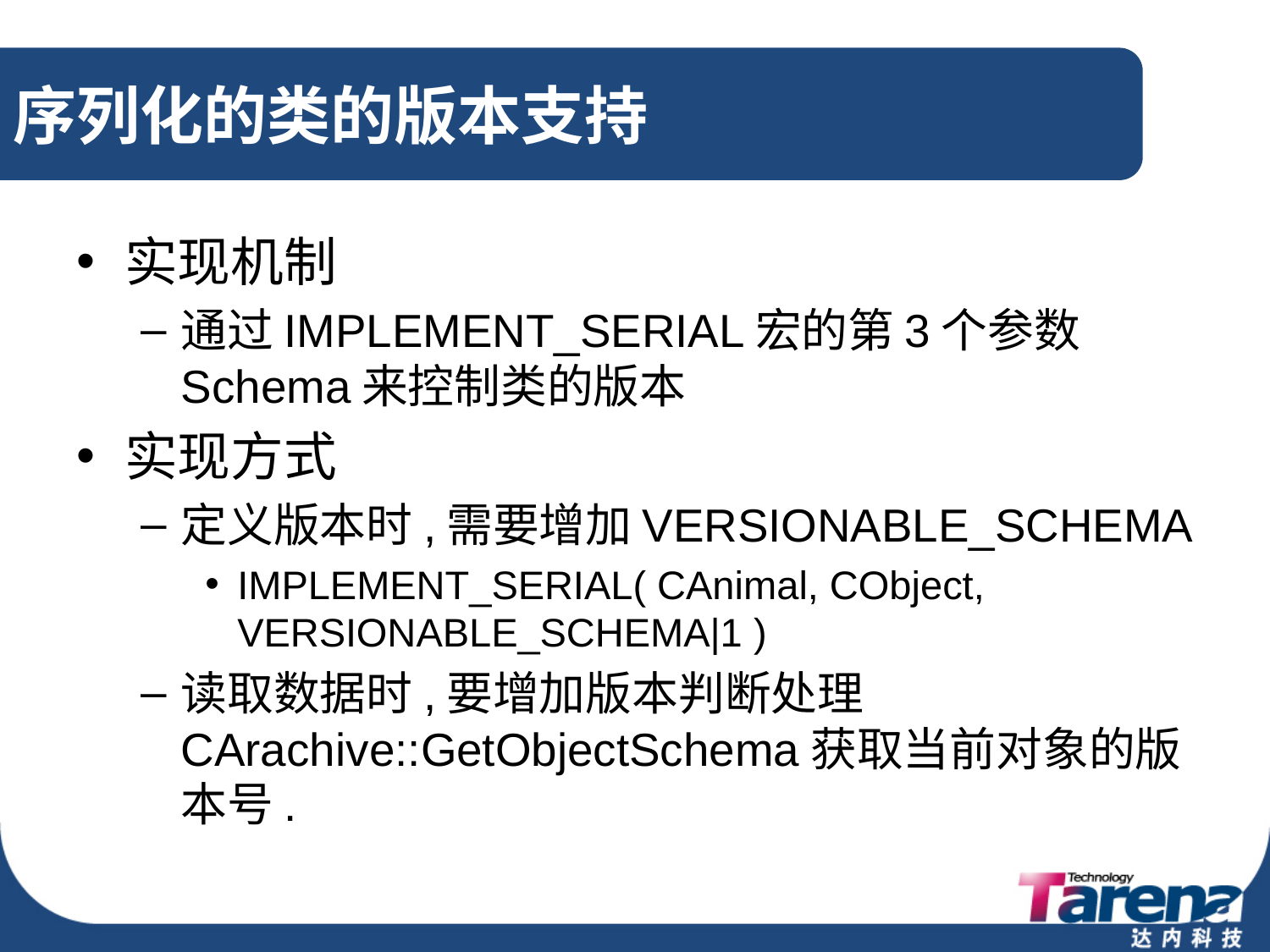

# 序列化的类的版本支持
实现机制
通过IMPLEMENT_SERIAL宏的第3个参数Schema来控制类的版本
实现方式
定义版本时,需要增加VERSIONABLE_SCHEMA
IMPLEMENT_SERIAL( CAnimal, CObject, VERSIONABLE_SCHEMA|1 )
读取数据时,要增加版本判断处理CArachive::GetObjectSchema获取当前对象的版本号.